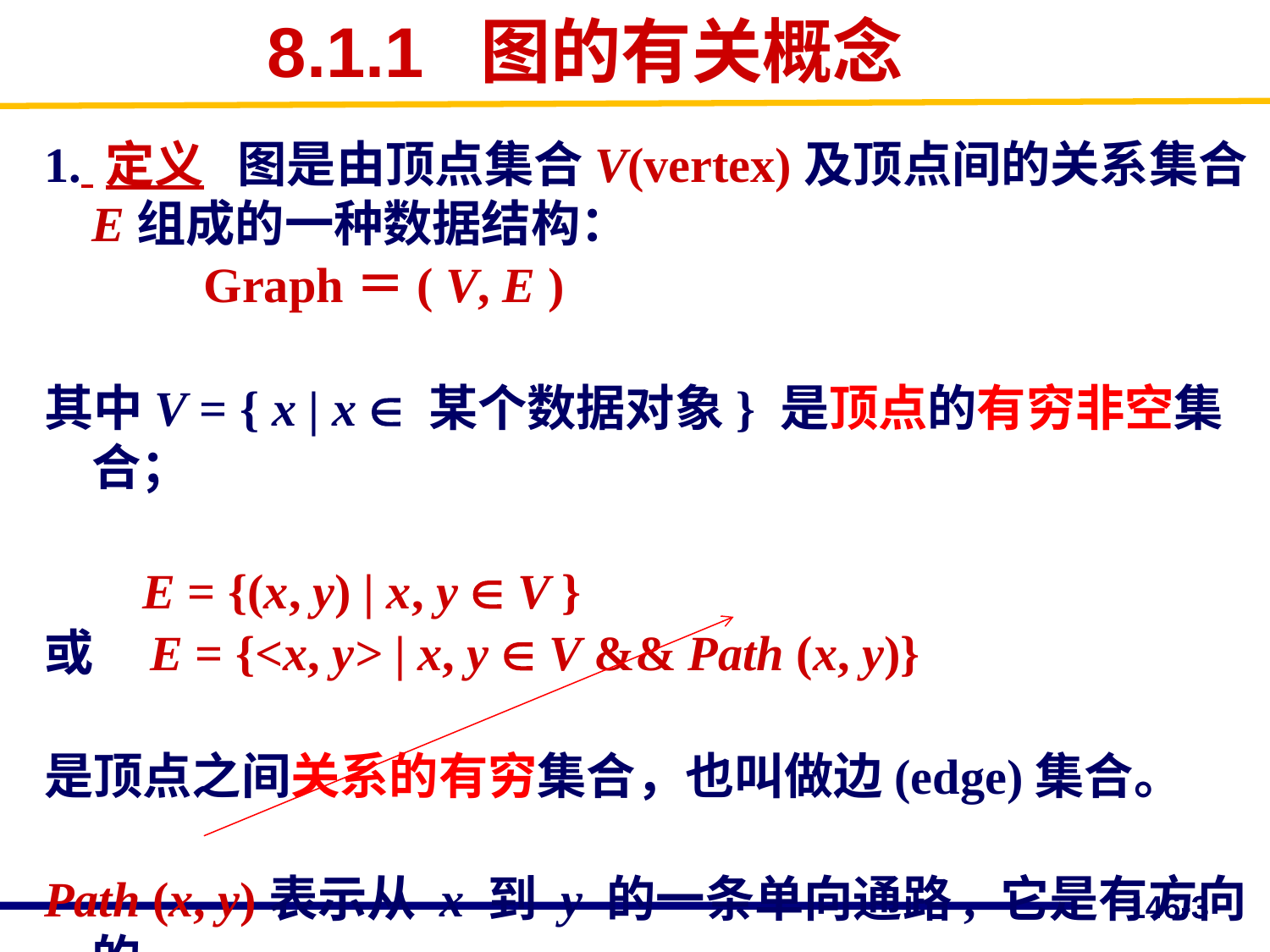

8.1.1  图的有关概念
1. 定义   图是由顶点集合V(vertex)及顶点间的关系集合E组成的一种数据结构：
             Graph＝( V, E )

其中V = { x | x ∈ 某个数据对象} 是顶点的有穷非空集合；

        E = {(x, y) | x, y ∈ V }
或    E = {<x, y> | x, y ∈ V && Path (x, y)}

是顶点之间关系的有穷集合，也叫做边(edge)集合。

Path (x, y)表示从 x 到 y 的一条单向通路, 它是有方向的。
3
146-3